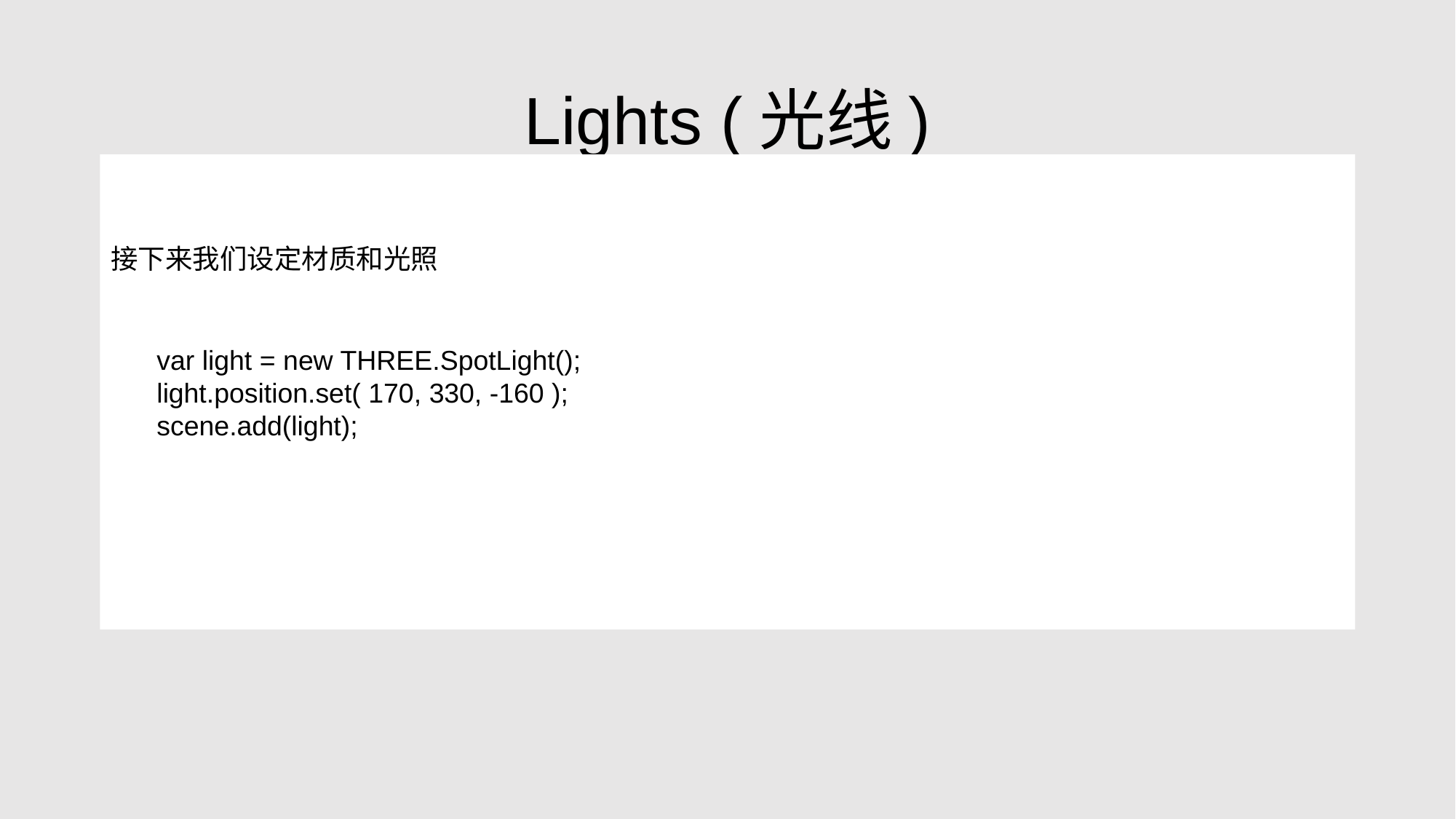

# Lights (光线)
接下来我们设定材质和光照
      var light = new THREE.SpotLight();
      light.position.set( 170, 330, -160 );
      scene.add(light);